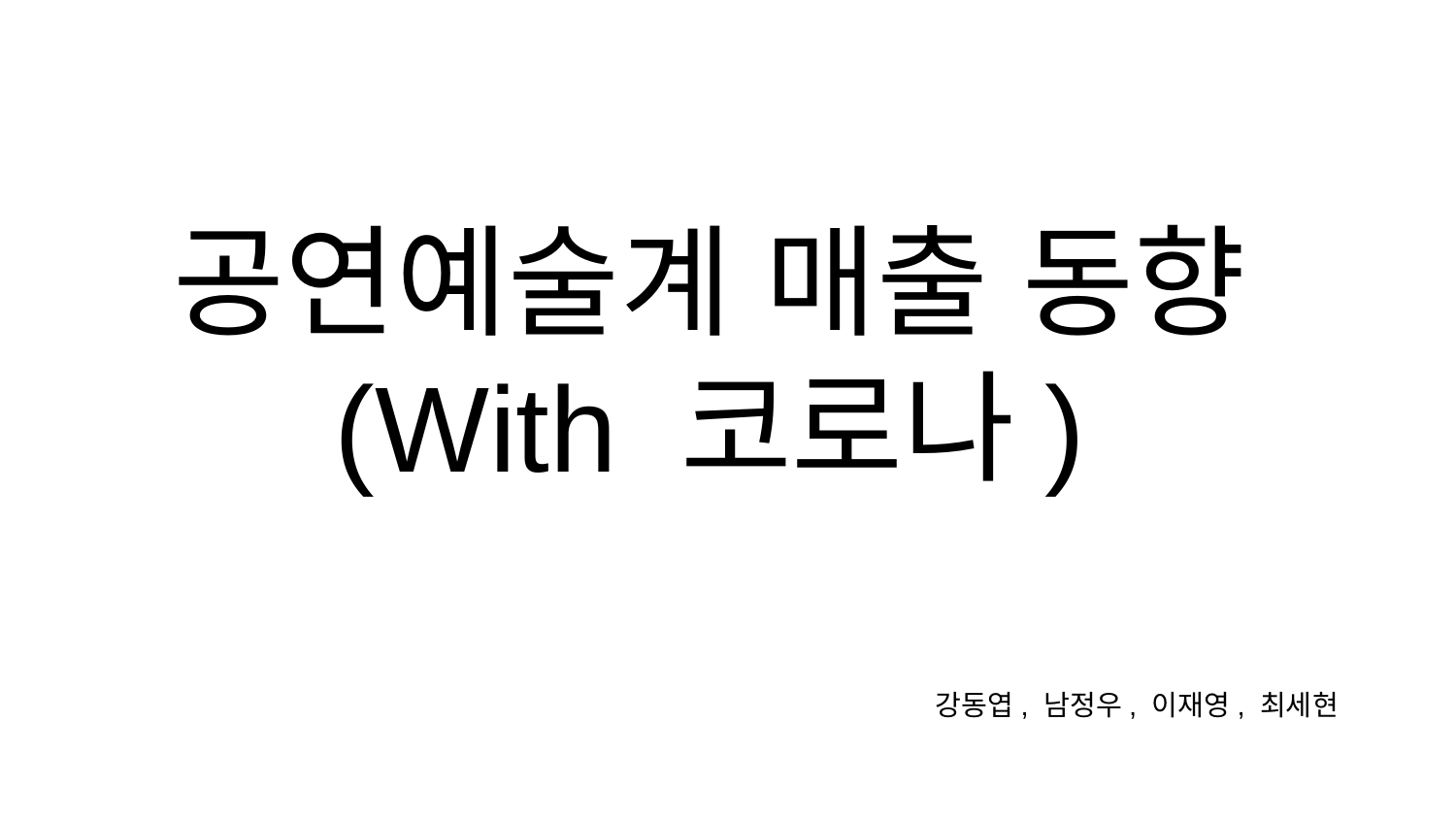

공연예술계 매출 동향
(With 코로나)
강동엽, 남정우, 이재영, 최세현